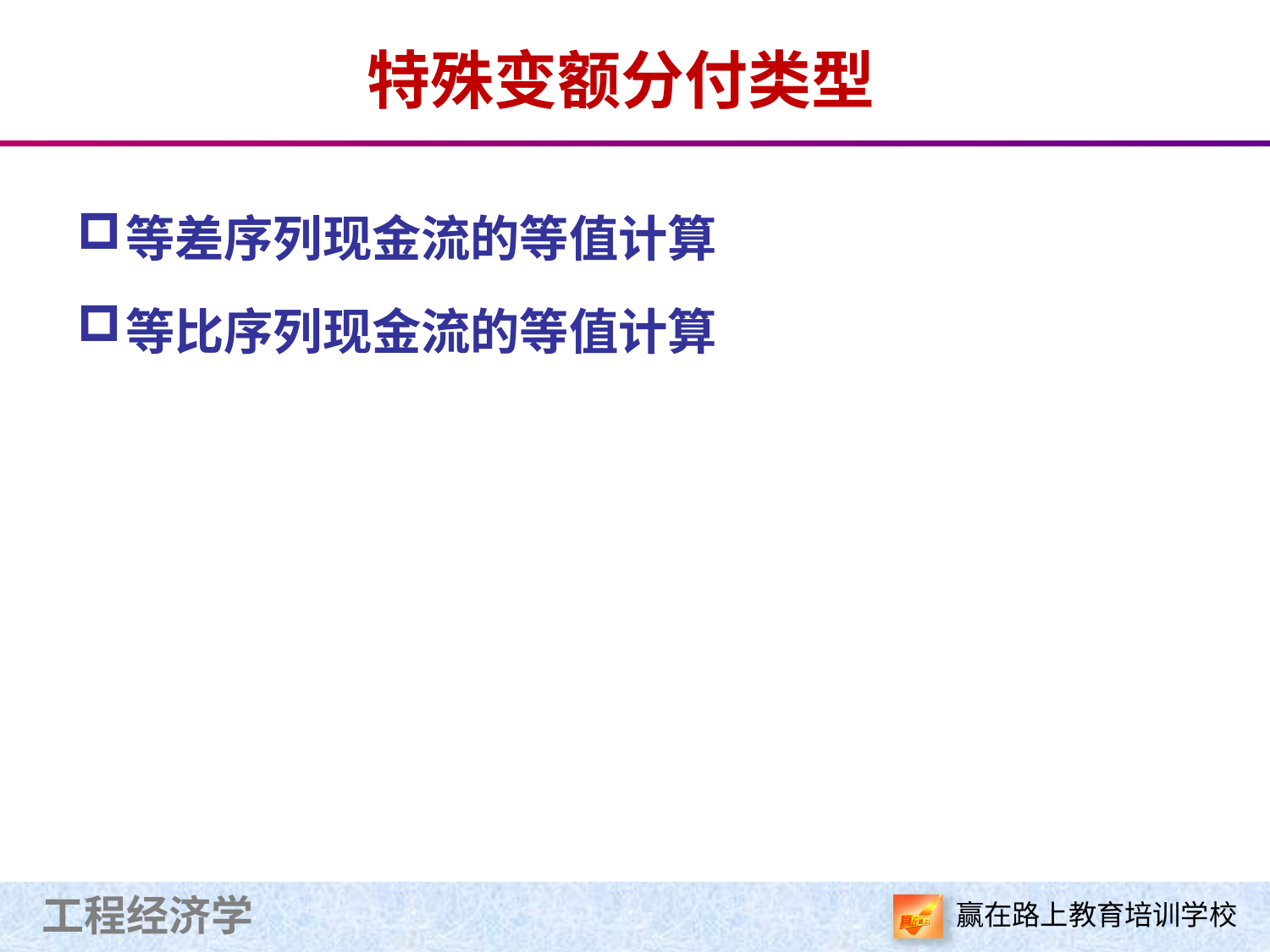

# 特殊变额分付类型
等差序列现金流的等值计算
等比序列现金流的等值计算